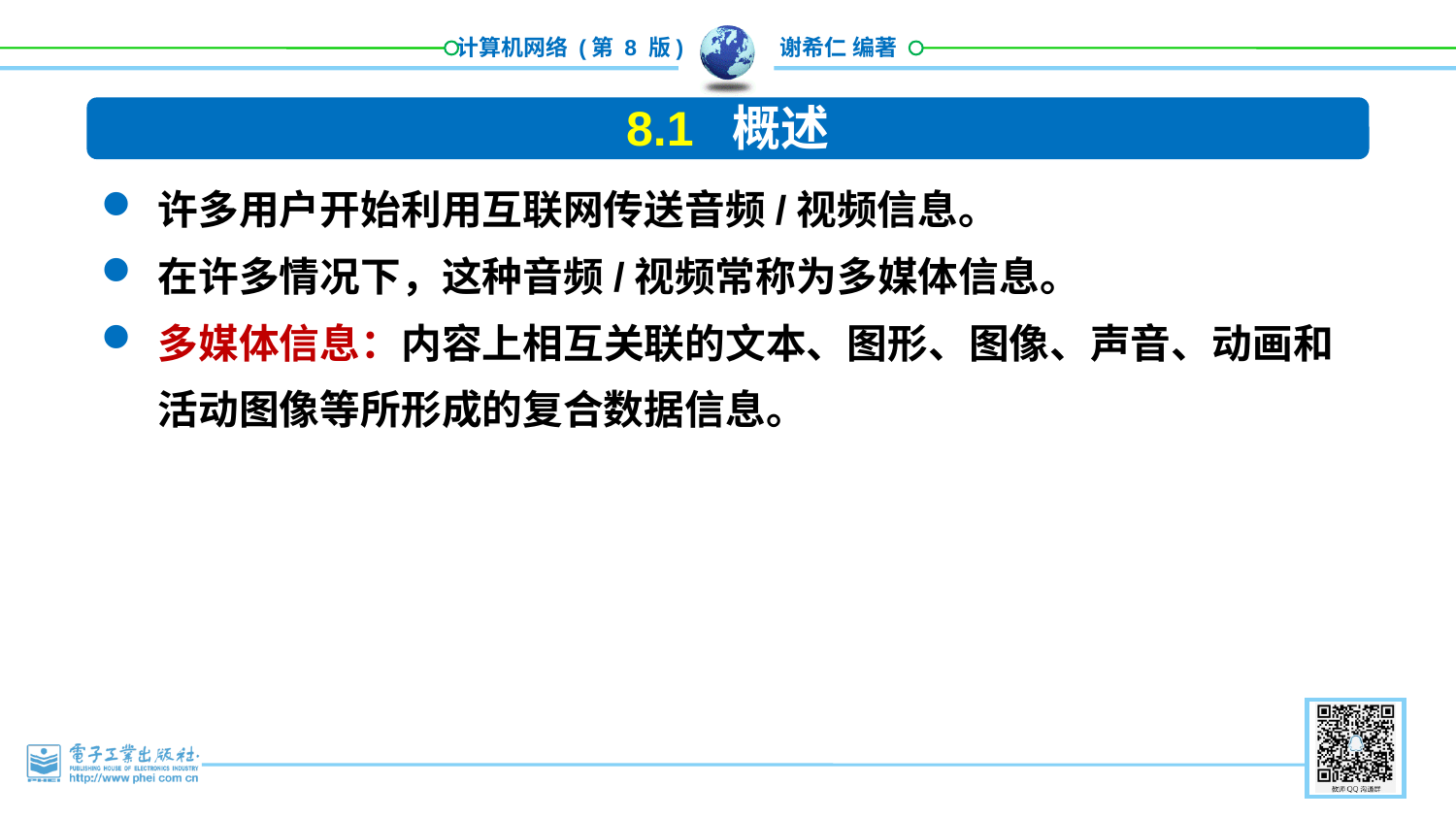

8.1  概述

许多用户开始利用互联网传送音频/视频信息。
在许多情况下，这种音频/视频常称为多媒体信息。
多媒体信息：内容上相互关联的文本、图形、图像、声音、动画和活动图像等所形成的复合数据信息。